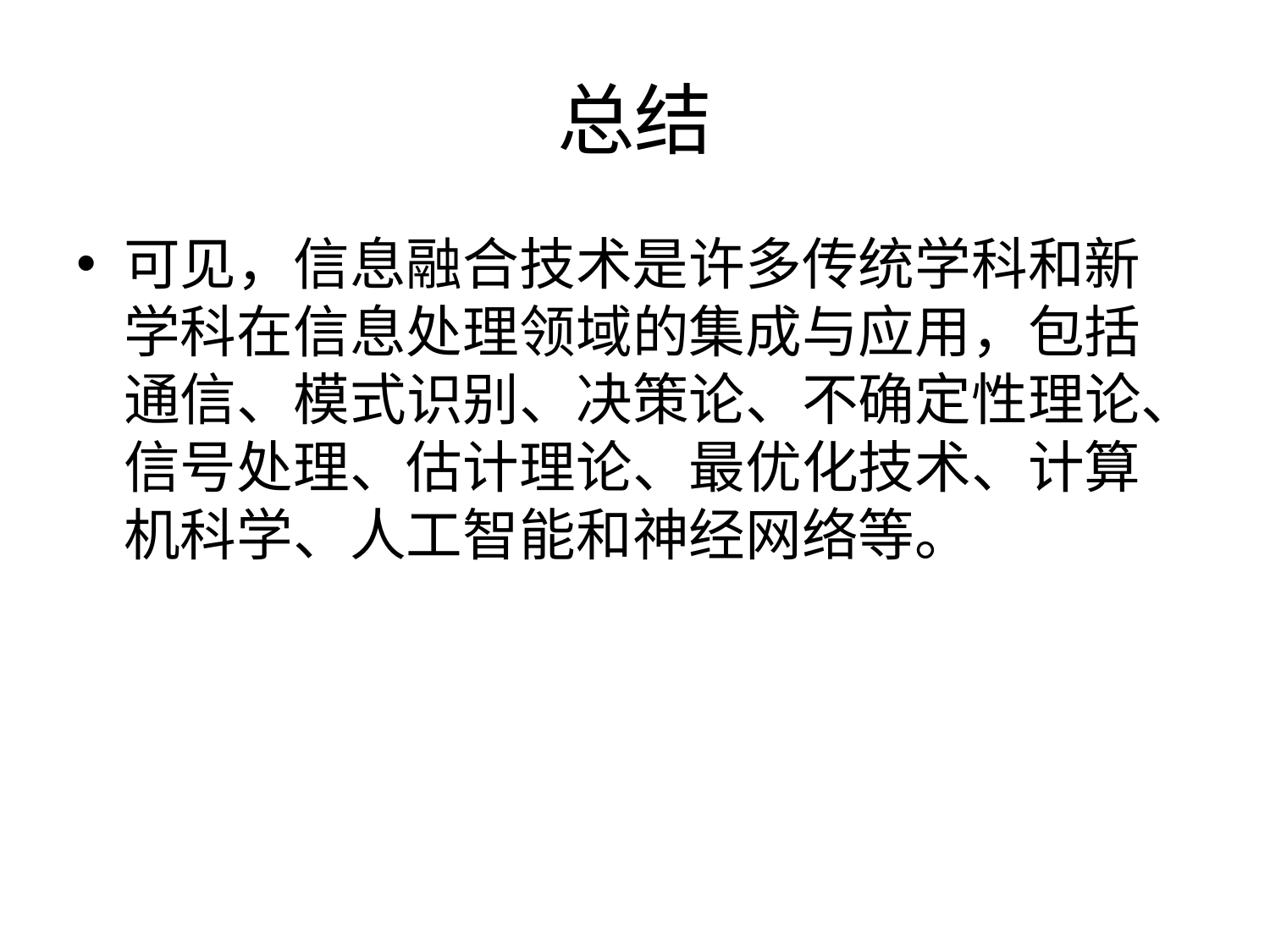

# 总结
可见，信息融合技术是许多传统学科和新学科在信息处理领域的集成与应用，包括通信、模式识别、决策论、不确定性理论、信号处理、估计理论、最优化技术、计算机科学、人工智能和神经网络等。